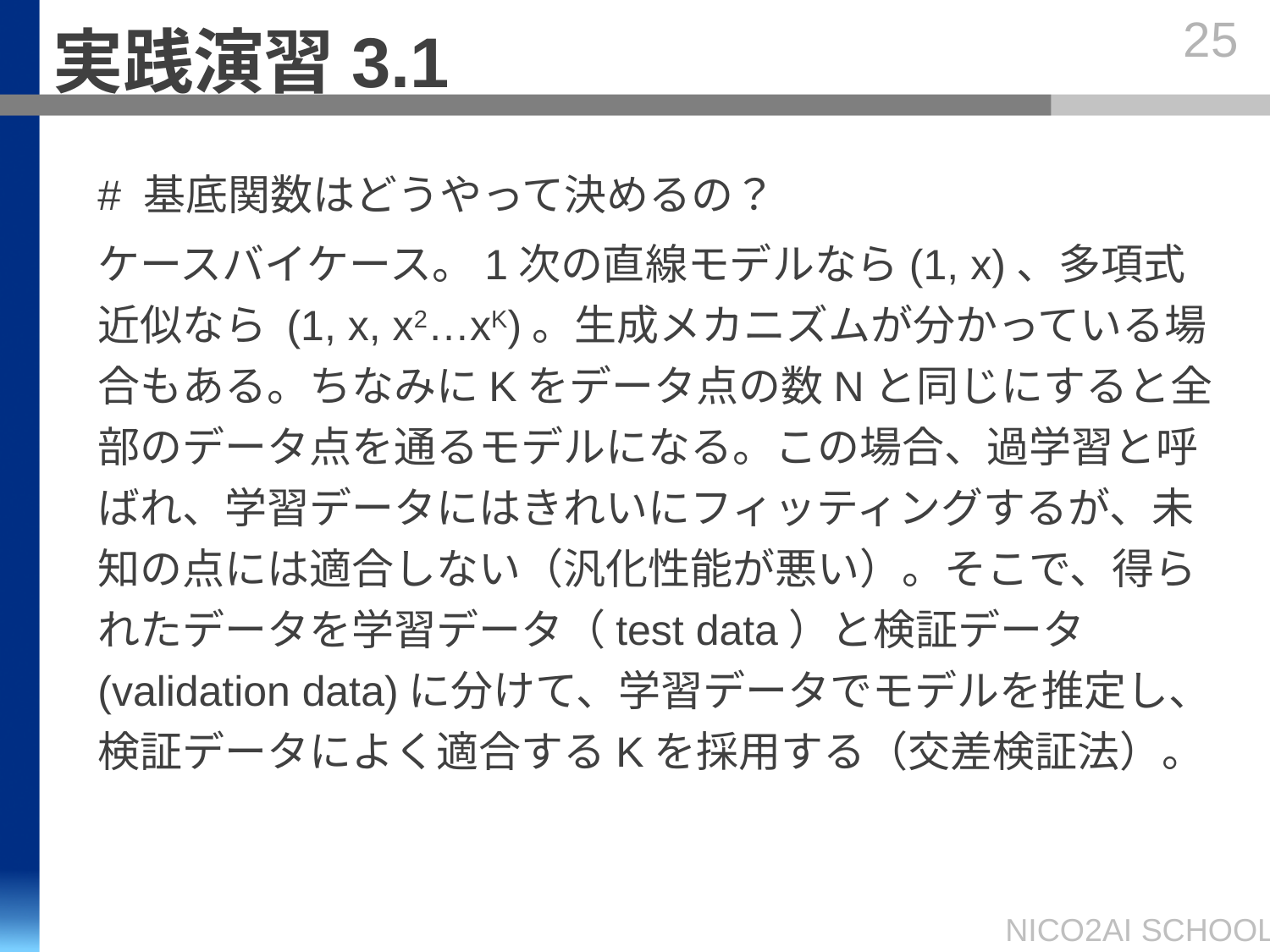

# 実践演習3.1
25
# 基底関数はどうやって決めるの？
ケースバイケース。1次の直線モデルなら(1, x)、多項式近似なら (1, x, x2…xK)。生成メカニズムが分かっている場合もある。ちなみにKをデータ点の数Nと同じにすると全部のデータ点を通るモデルになる。この場合、過学習と呼ばれ、学習データにはきれいにフィッティングするが、未知の点には適合しない（汎化性能が悪い）。そこで、得られたデータを学習データ（test data）と検証データ(validation data)に分けて、学習データでモデルを推定し、検証データによく適合するKを採用する（交差検証法）。